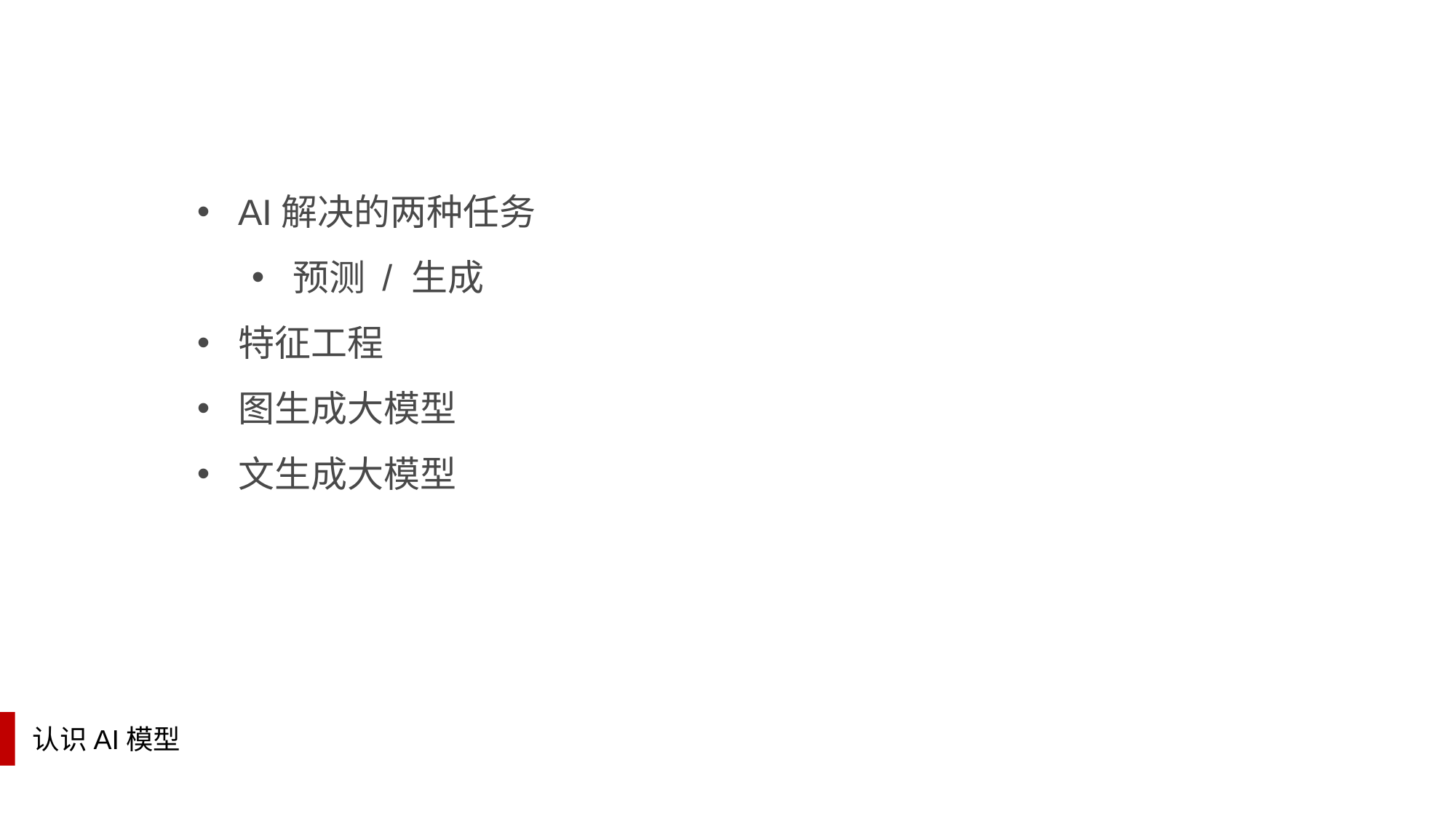

AI解决的两种任务
预测 / 生成
特征工程
图生成大模型
文生成大模型

认识AI模型